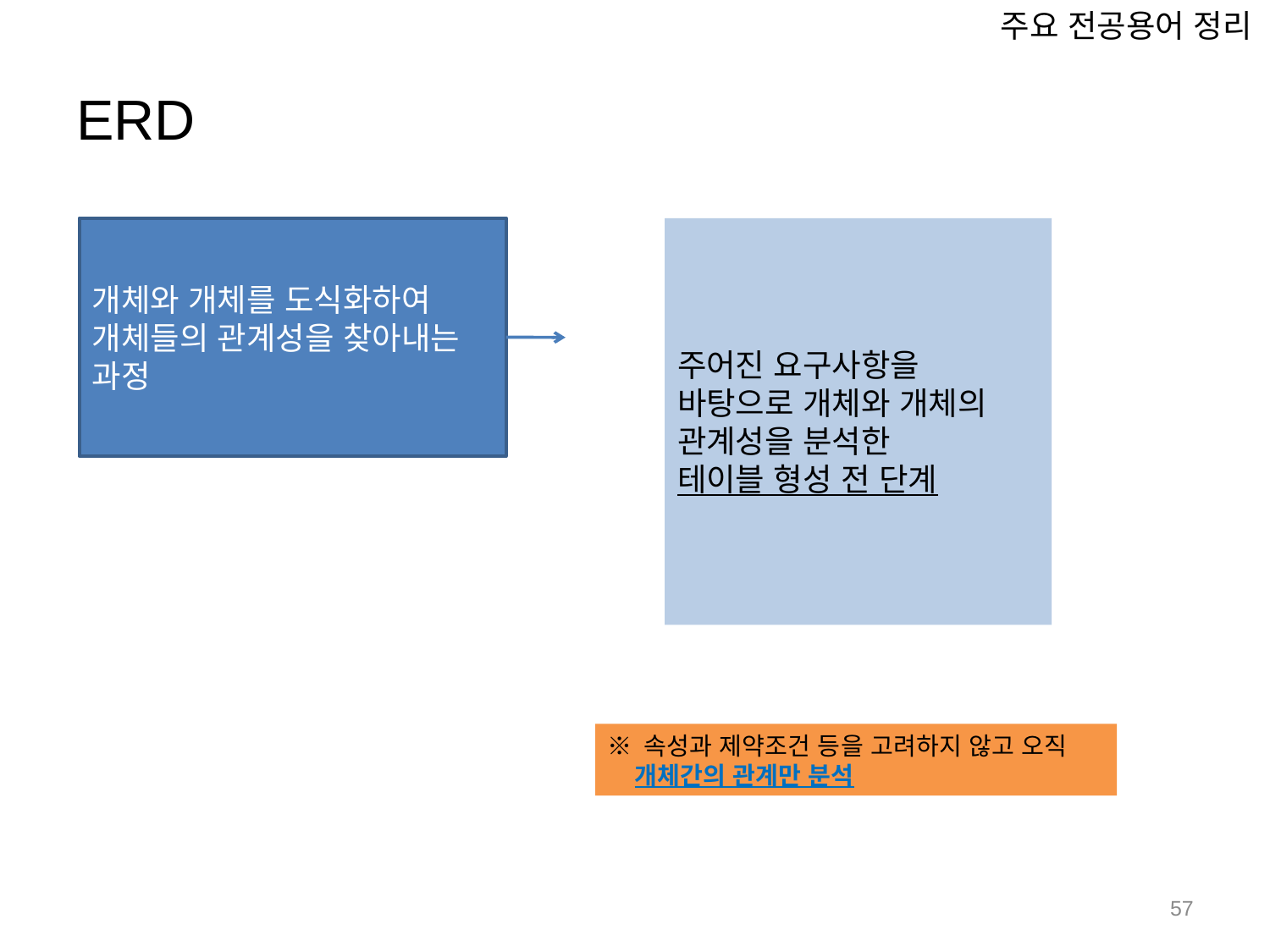

주요 전공용어 정리
# ERD
개체와 개체를 도식화하여
개체들의 관계성을 찾아내는 과정
주어진 요구사항을 바탕으로 개체와 개체의 관계성을 분석한
테이블 형성 전 단계
※ 속성과 제약조건 등을 고려하지 않고 오직
   개체간의 관계만 분석
57